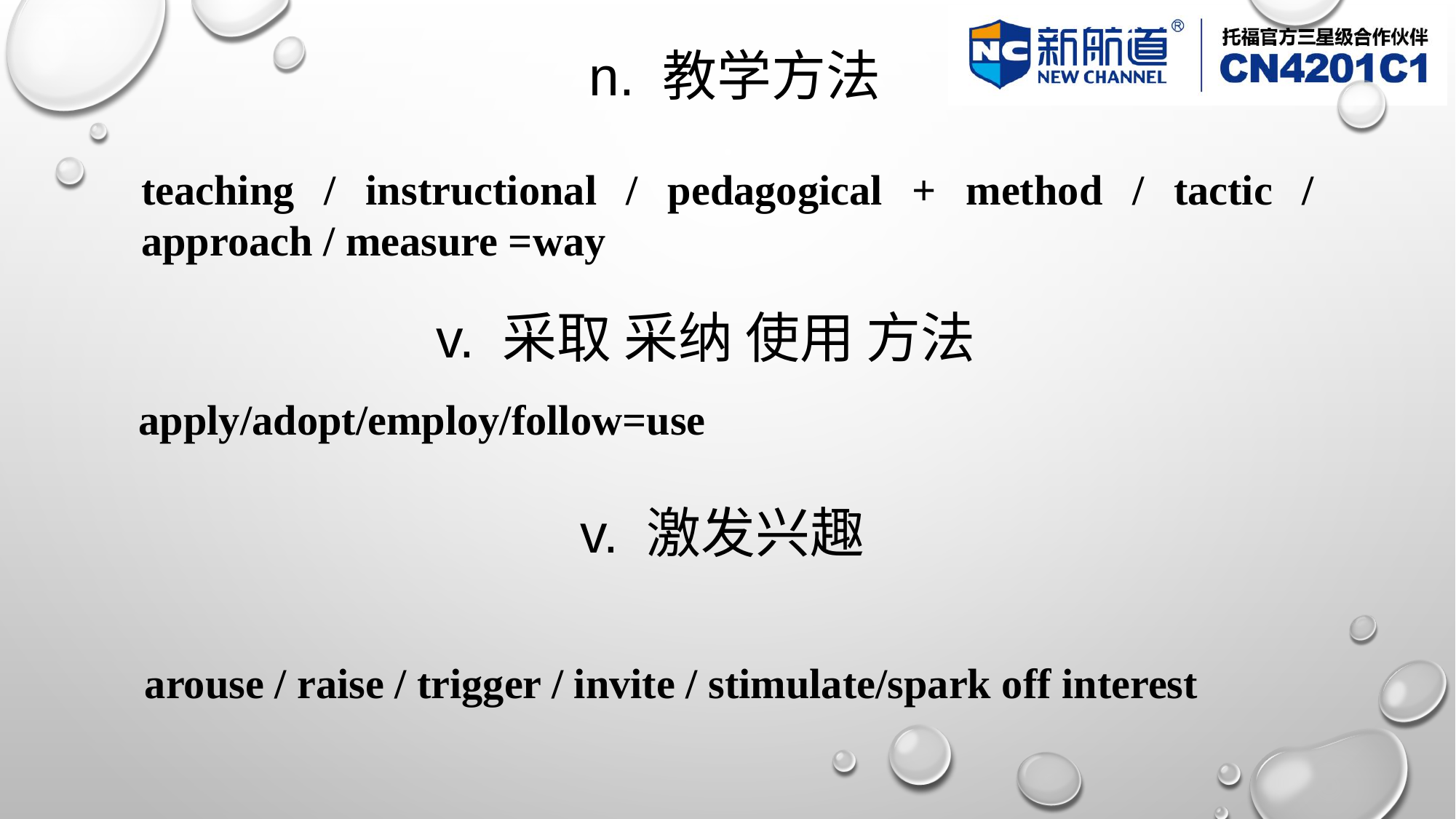

# n. 教学方法
teaching / instructional / pedagogical + method / tactic / approach / measure =way

v. 采取 采纳 使用 方法
apply/adopt/employ/follow=use
v. 激发兴趣
arouse / raise / trigger / invite / stimulate/spark off interest